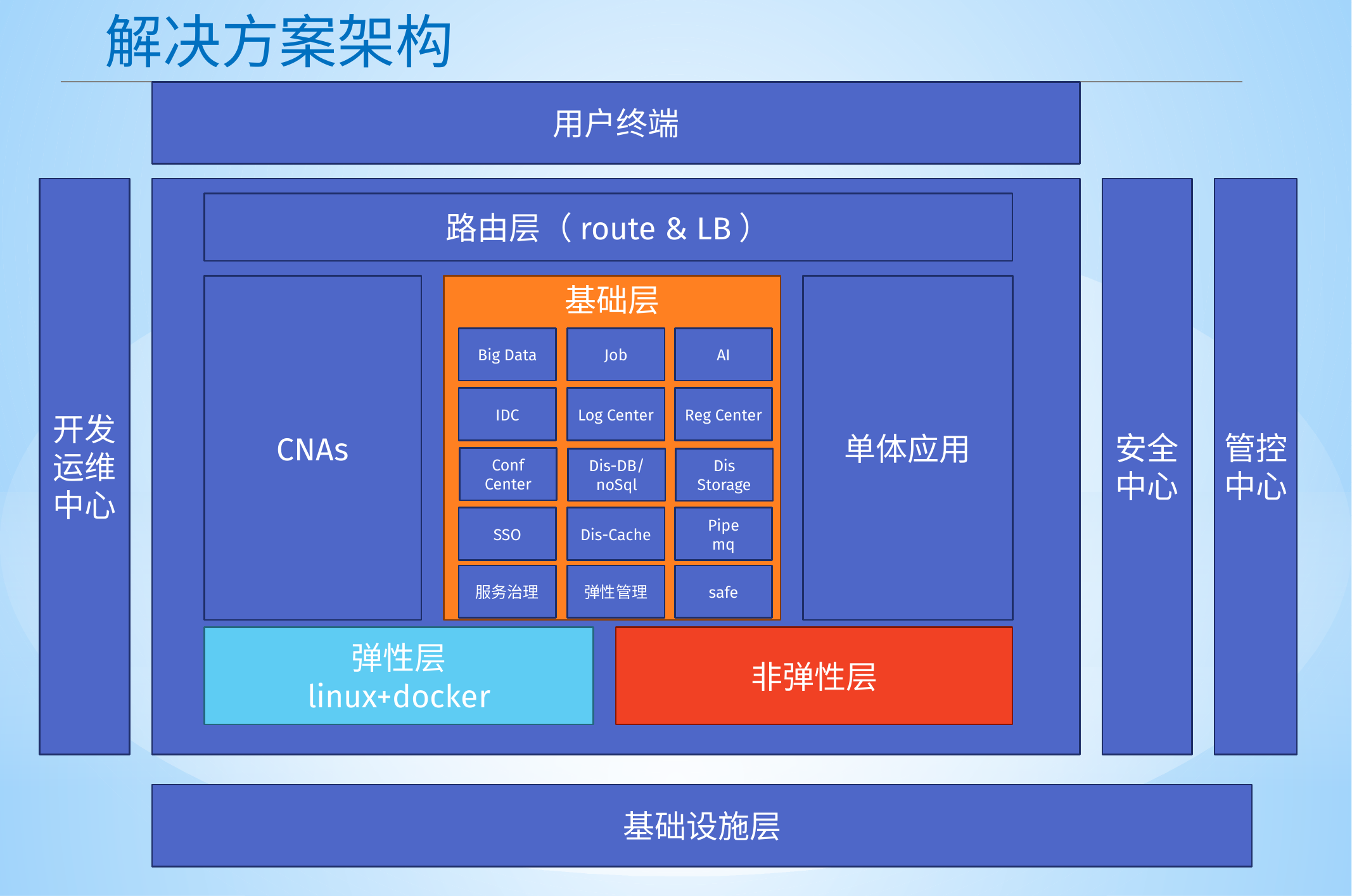

解决方案架构
用户终端
开发运维中心

安全中心
管控中心
路由层（route & LB）
CNAs
基础层
单体应用
Big Data
Job
AI
IDC
Log Center
Reg Center
Conf Center
Dis-DB/noSql
Dis Storage
SSO
Dis-Cache
Pipe
mq
服务治理
弹性管理
safe
弹性层
linux+docker
非弹性层
基础设施层